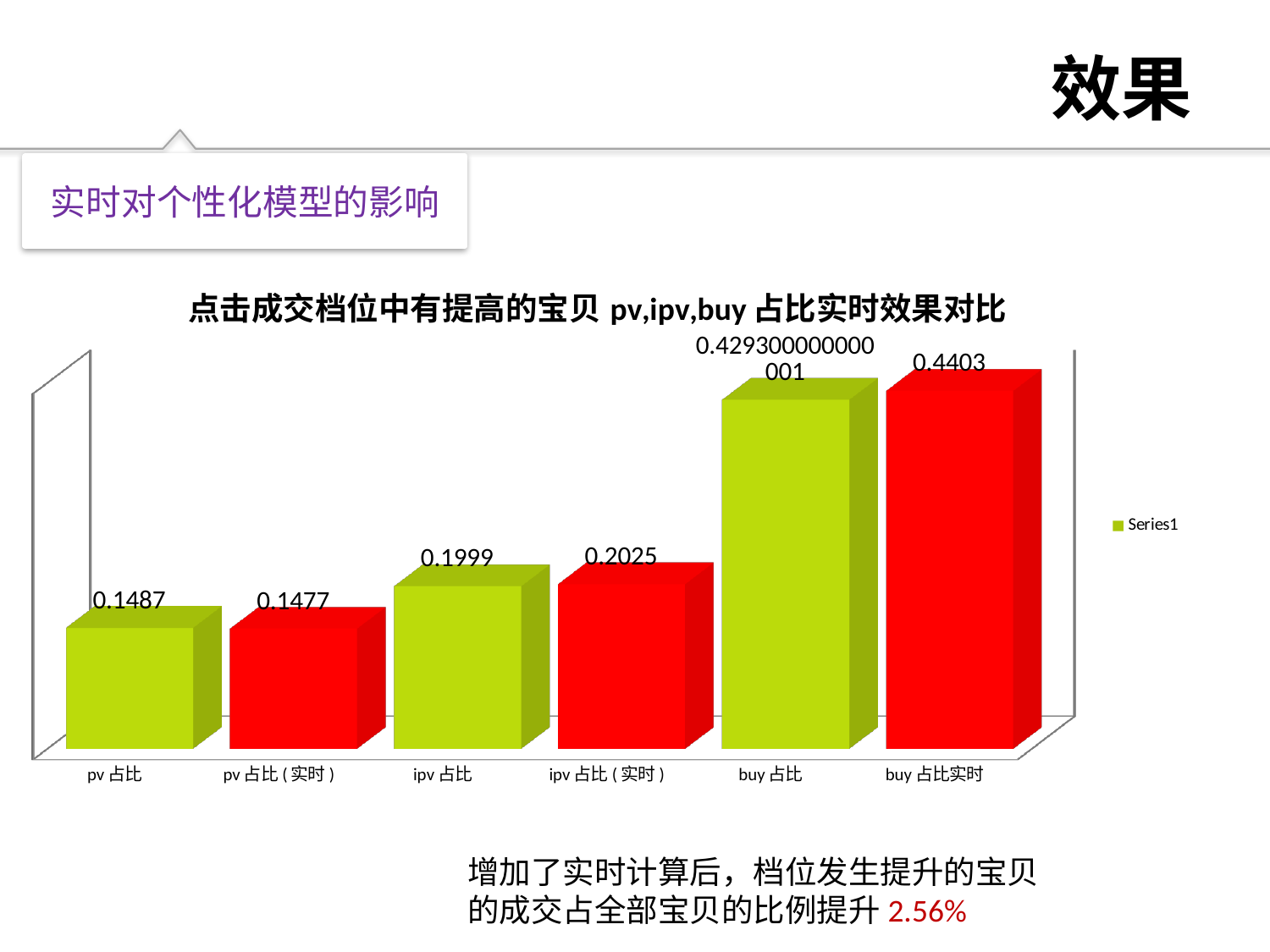

# 效果
实时对个性化模型的影响

[unsupported chart]

增加了实时计算后，档位发生提升的宝贝的成交占全部宝贝的比例提升2.56%